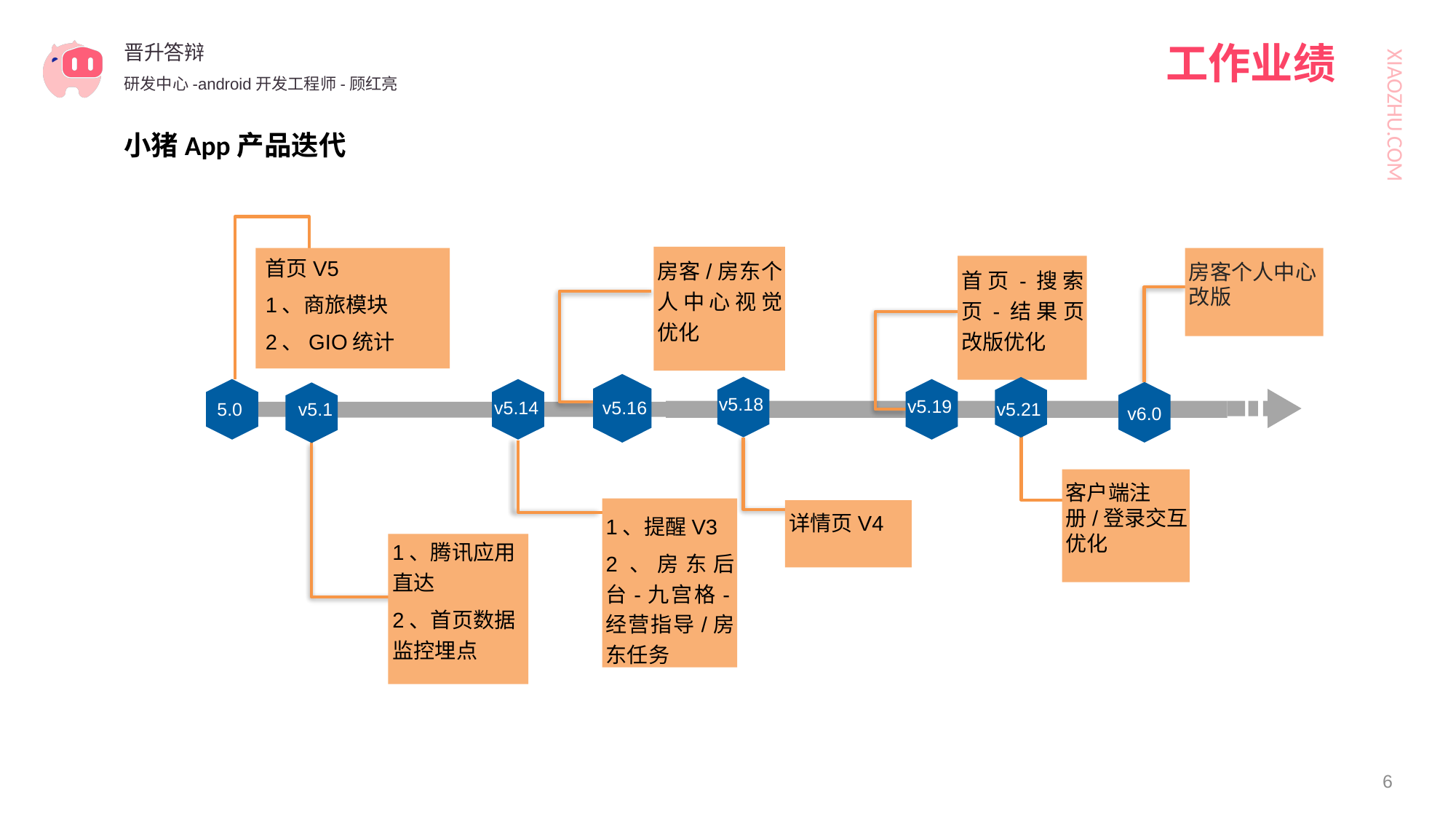

工作业绩
晋升答辩

研发中心-android开发工程师-顾红亮

小猪App产品迭代

首页V5
1、商旅模块
2、GIO统计
房客/房东个人中心视觉优化

房客个人中心改版

首页-搜索页-结果页改版优化

v5.18
v5.19
v5.14
 v5.16
 5.0           v5.1
v5.21

v6.0

客户端注册/登录交互优化

1、提醒V3
2、房东后台-九宫格-经营指导/房东任务
详情页V4

1、腾讯应用直达
2、首页数据监控埋点
6